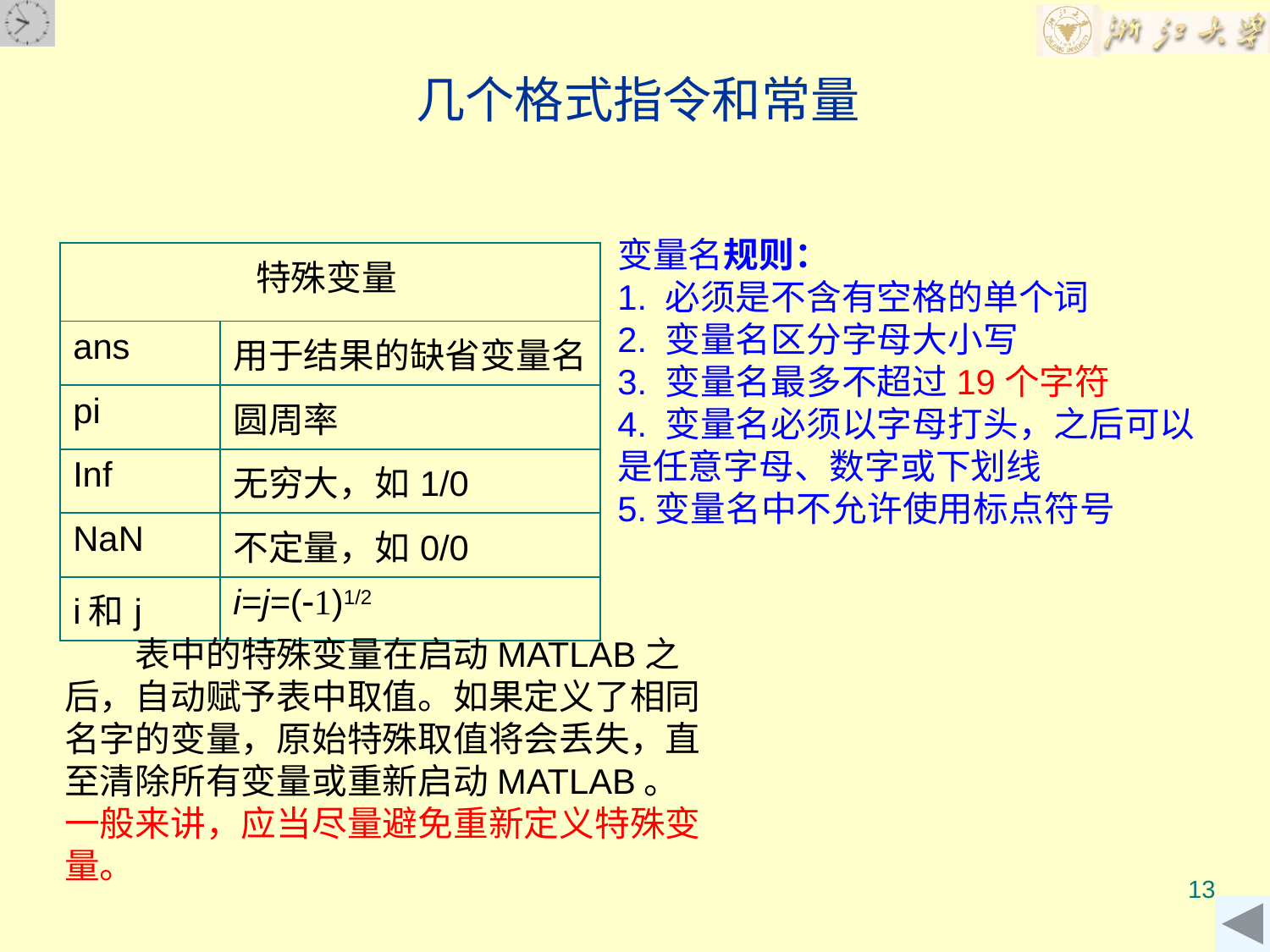

# 几个格式指令和常量
变量名规则：
1. 必须是不含有空格的单个词
2. 变量名区分字母大小写
3. 变量名最多不超过19个字符
4. 变量名必须以字母打头，之后可以是任意字母、数字或下划线
5.变量名中不允许使用标点符号
| 特殊变量 |  |
| --- | --- |
| ans | 用于结果的缺省变量名 |
| pi | 圆周率 |
| Inf | 无穷大，如1/0 |
| NaN | 不定量，如0/0 |
| i和j | i=j=(−1)1/2 |
        表中的特殊变量在启动MATLAB之后，自动赋予表中取值。如果定义了相同名字的变量，原始特殊取值将会丢失，直至清除所有变量或重新启动MATLAB。一般来讲，应当尽量避免重新定义特殊变量。
13